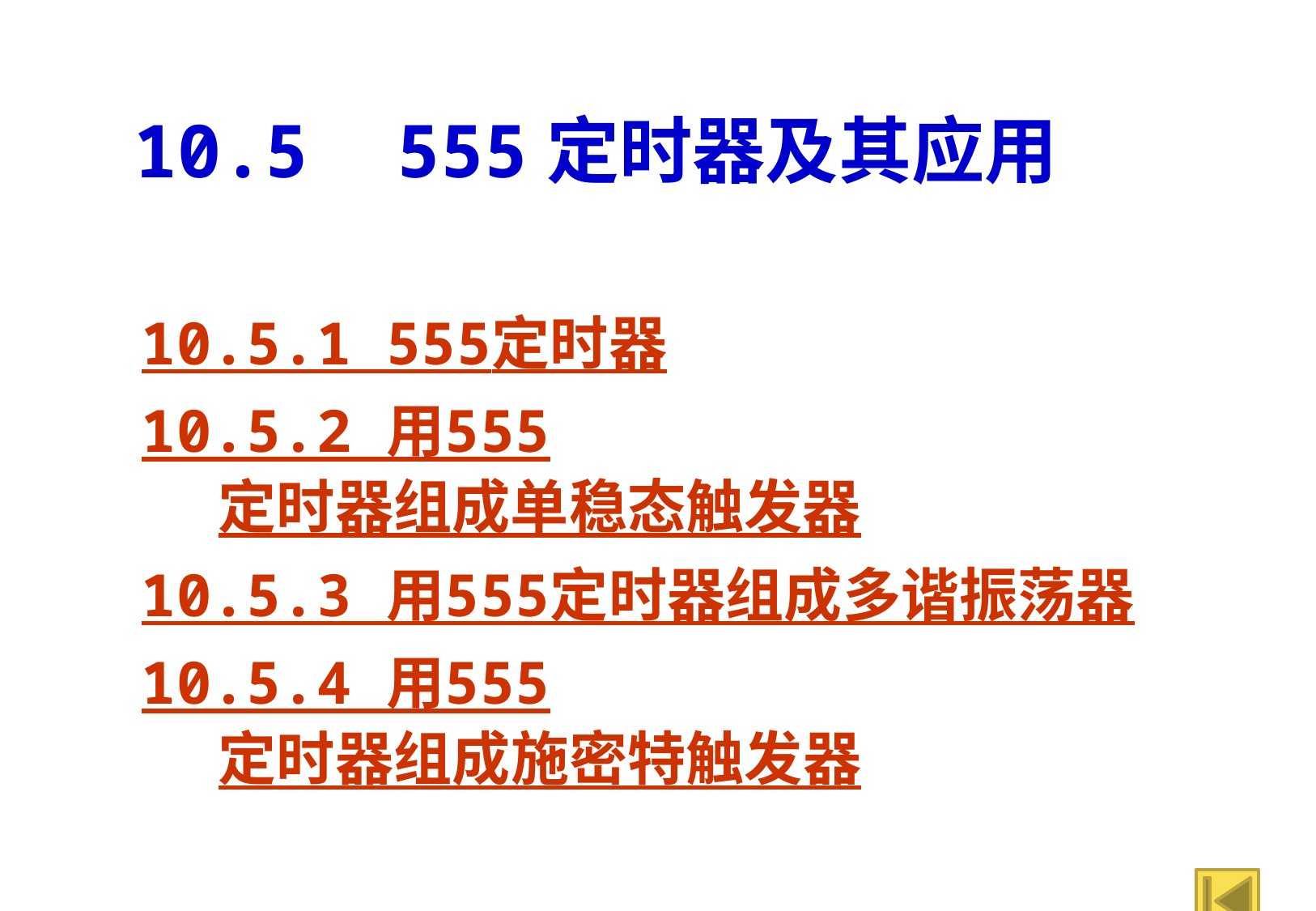

# 10.5  555定时器及其应用
10.5.1 555定时器
10.5.2 用555定时器组成单稳态触发器
10.5.3 用555定时器组成多谐振荡器
10.5.4 用555定时器组成施密特触发器